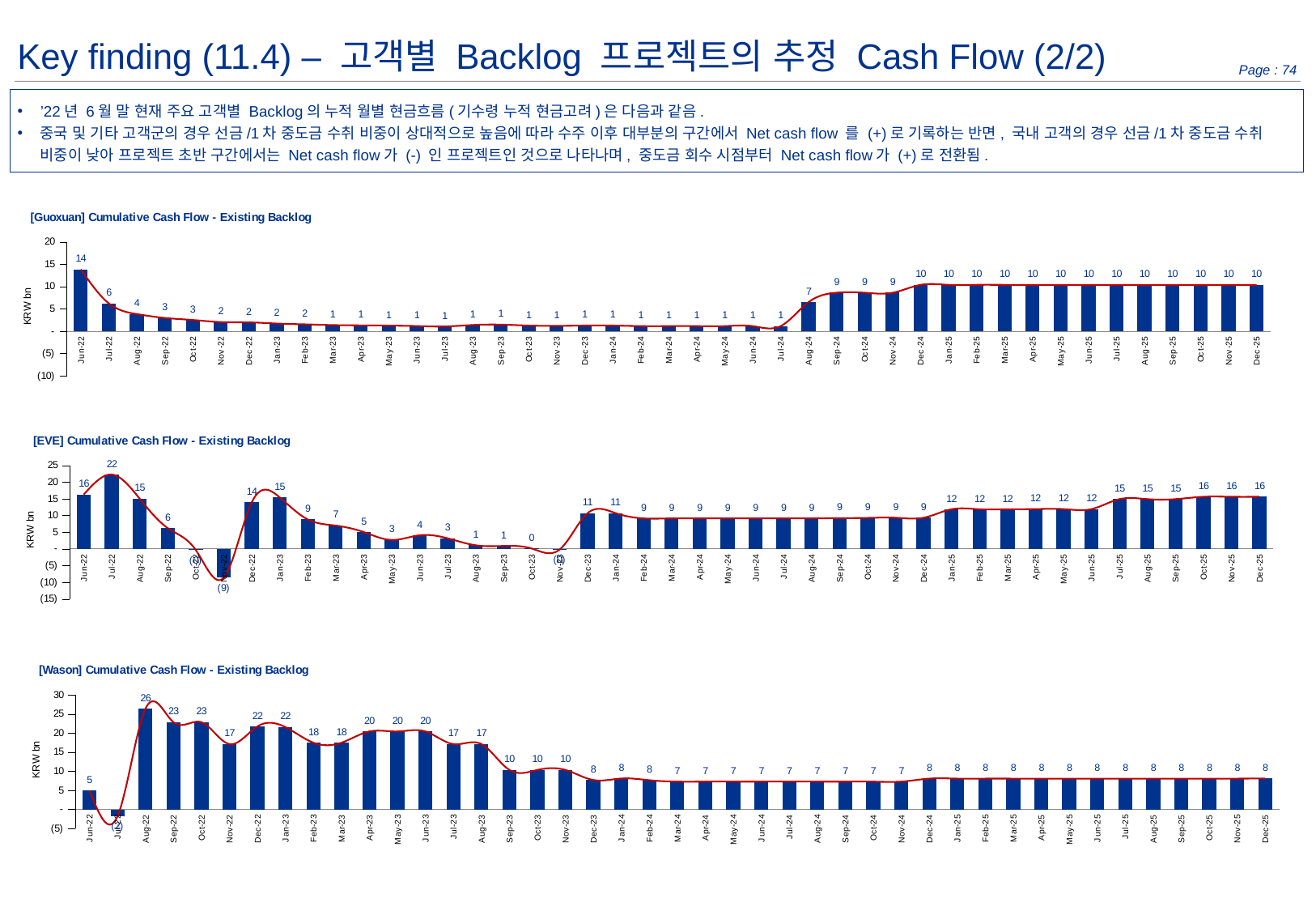

Key finding (11.4) – 고객별 Backlog 프로젝트의 추정 Cash Flow (2/2)
’22년 6월 말 현재 주요 고객별 Backlog의 누적 월별 현금흐름(기수령 누적 현금고려)은 다음과 같음.
중국 및 기타 고객군의 경우 선금/1차 중도금 수취 비중이 상대적으로 높음에 따라 수주 이후 대부분의 구간에서 Net cash flow 를 (+)로 기록하는 반면, 국내 고객의 경우 선금/1차 중도금 수취 비중이 낮아 프로젝트 초반 구간에서는 Net cash flow가 (-) 인 프로젝트인 것으로 나타나며, 중도금 회수 시점부터 Net cash flow가 (+)로 전환됨.

### Chart: [Guoxuan] Cumulative Cash Flow - Existing Backlog

| Category | Cash Flow - Cumulative (진행프로젝트) | Cash Flow - Cumulative (진행프로젝트) |
|---|---|---|
| 44742 | 13.884590607795253 | 13.884590607795253 |
| 44773 | 6.26333181049845 | 6.26333181049845 |
| 44804 | 3.8505686469567735 | 3.8505686469567735 |
| 44834 | 2.9833993760565747 | 2.9833993760565747 |
| 44865 | 2.522481251092593 | 2.522481251092593 |
| 44895 | 2.0538621736920035 | 2.0538621736920035 |
| 44926 | 1.9820424762286137 | 1.9820424762286137 |
| 44957 | 1.7273432066042034 | 1.7273432066042034 |
| 44985 | 1.5482778135678998 | 1.5482778135678998 |
| 45016 | 1.3803734047666296 | 1.3803734047666296 |
| 45046 | 1.317891420798233 | 1.317891420798233 |
| 45077 | 1.2692830642397368 | 1.2692830642397368 |
| 45107 | 1.1585804662425758 | 1.1585804662425758 |
| 45138 | 1.07070799417491 | 1.07070799417491 |
| 45169 | 1.3976475460808047 | 1.3976475460808047 |
| 45199 | 1.4876723523089321 | 1.4876723523089321 |
| 45230 | 1.269520745021122 | 1.269520745021122 |
| 45260 | 1.2017772637096407 | 1.2017772637096407 |
| 45291 | 1.2840266162063116 | 1.2840266162063116 |
| 45322 | 1.2768481454730818 | 1.2768481454730818 |
| 45351 | 1.1473982044629363 | 1.1473982044629363 |
| 45382 | 1.1473982044629363 | 1.1473982044629363 |
| 45412 | 1.1473982044629363 | 1.1473982044629363 |
| 45443 | 1.1473982044629363 | 1.1473982044629363 |
| 45473 | 1.1473982044629363 | 1.1473982044629363 |
| 45504 | 1.1473982044629363 | 1.1473982044629363 |
| 45535 | 6.53999073250472 | 6.53999073250472 |
| 45565 | 8.649548945006144 | 8.649548945006144 |
| 45596 | 8.649548945006144 | 8.649548945006144 |
| 45626 | 8.649548945006144 | 8.649548945006144 |
| 45657 | 10.416405095006144 | 10.416405095006144 |
| 45688 | 10.416405095006144 | 10.416405095006144 |
| 45716 | 10.416405095006144 | 10.416405095006144 |
| 45747 | 10.416405095006144 | 10.416405095006144 |
| 45777 | 10.416405095006144 | 10.416405095006144 |
| 45808 | 10.416405095006144 | 10.416405095006144 |
| 45838 | 10.416405095006144 | 10.416405095006144 |
| 45869 | 10.416405095006144 | 10.416405095006144 |
| 45900 | 10.416405095006144 | 10.416405095006144 |
| 45930 | 10.416405095006144 | 10.416405095006144 |
| 45961 | 10.416405095006144 | 10.416405095006144 |
| 45991 | 10.416405095006144 | 10.416405095006144 |
| 46022 | 10.416405095006144 | 10.416405095006144 |

### Chart: [EVE] Cumulative Cash Flow - Existing Backlog

| Category | Cash Flow - Cumulative (진행프로젝트) | Cash Flow - Cumulative (진행프로젝트) |
|---|---|---|
| 44742 | 16.309599118840154 | 16.309599118840154 |
| 44773 | 22.284685202023844 | 22.284685202023844 |
| 44804 | 15.036724251425522 | 15.036724251425522 |
| 44834 | 6.262780036374446 | 6.262780036374446 |
| 44865 | -0.28081191866522914 | -0.28081191866522914 |
| 44895 | -8.592911047399216 | -8.592911047399216 |
| 44926 | 13.958358653183078 | 13.958358653183078 |
| 44957 | 15.438782322418144 | 15.438782322418144 |
| 44985 | 8.86981484564941 | 8.86981484564941 |
| 45016 | 7.016112565940597 | 7.016112565940597 |
| 45046 | 5.06617998417182 | 5.06617998417182 |
| 45077 | 2.7121456046711163 | 2.7121456046711163 |
| 45107 | 4.104072504244115 | 4.104072504244115 |
| 45138 | 3.193373745707193 | 3.193373745707193 |
| 45169 | 1.1087785200150098 | 1.1087785200150098 |
| 45199 | 0.9133562419661523 | 0.9133562419661523 |
| 45230 | 0.1430297777726146 | 0.1430297777726146 |
| 45260 | -0.14913292518715693 | -0.14913292518715693 |
| 45291 | 10.732864615753439 | 10.732864615753439 |
| 45322 | 10.732864615753439 | 10.732864615753439 |
| 45351 | 9.169006747247217 | 9.169006747247217 |
| 45382 | 9.169006747247218 | 9.169006747247218 |
| 45412 | 9.169006747247218 | 9.169006747247218 |
| 45443 | 9.169006747247218 | 9.169006747247218 |
| 45473 | 9.169006747247217 | 9.169006747247217 |
| 45504 | 9.179453677247215 | 9.179453677247215 |
| 45535 | 9.179453677247215 | 9.179453677247215 |
| 45565 | 9.241970805002214 | 9.241970805002214 |
| 45596 | 9.313145083202215 | 9.313145083202215 |
| 45626 | 9.361952177477216 | 9.361952177477216 |
| 45657 | 9.361952177477216 | 9.361952177477216 |
| 45688 | 11.897908574261681 | 11.897908574261681 |
| 45716 | 11.897908574261681 | 11.897908574261681 |
| 45747 | 11.897908574261681 | 11.897908574261681 |
| 45777 | 11.950878524073701 | 11.950878524073701 |
| 45808 | 11.950878524073701 | 11.950878524073701 |
| 45838 | 11.950878524073701 | 11.950878524073701 |
| 45869 | 14.929582196324503 | 14.929582196324503 |
| 45900 | 14.929582196324503 | 14.929582196324503 |
| 45930 | 14.929582196324503 | 14.929582196324503 |
| 45961 | 15.637264010907838 | 15.637264010907838 |
| 45991 | 15.637264010907838 | 15.637264010907838 |
| 46022 | 15.637264010907838 | 15.637264010907838 |

### Chart: [Wason] Cumulative Cash Flow - Existing Backlog

| Category | Cash Flow - Cumulative (진행프로젝트) | Cash Flow - Cumulative (진행프로젝트) |
|---|---|---|
| 44742 | 5.009156208205916 | 5.009156208205916 |
| 44773 | -1.7454859520833281 | -1.7454859520833281 |
| 44804 | 26.426246516666666 | 26.426246516666666 |
| 44834 | 22.87157101218761 | 22.87157101218761 |
| 44865 | 22.87157101218761 | 22.87157101218761 |
| 44895 | 17.153180107335828 | 17.153180107335828 |
| 44926 | 21.78189485454972 | 21.78189485454972 |
| 44957 | 21.590139232399252 | 21.590139232399252 |
| 44985 | 17.515651171420895 | 17.515651171420895 |
| 45016 | 17.5172507734772 | 17.5172507734772 |
| 45046 | 20.462289102678078 | 20.462289102678078 |
| 45077 | 20.462289102678085 | 20.462289102678085 |
| 45107 | 20.461431039373828 | 20.461431039373828 |
| 45138 | 17.154926692777977 | 17.154926692777977 |
| 45169 | 17.15589045563751 | 17.15589045563751 |
| 45199 | 10.375713894279007 | 10.375713894279007 |
| 45230 | 10.377690145227424 | 10.377690145227424 |
| 45260 | 10.377690145227417 | 10.377690145227417 |
| 45291 | 7.738080693945625 | 7.738080693945625 |
| 45322 | 8.135210847881314 | 8.135210847881314 |
| 45351 | 7.685647571010563 | 7.685647571010563 |
| 45382 | 7.318120370878679 | 7.318120370878679 |
| 45412 | 7.318120370878679 | 7.318120370878679 |
| 45443 | 7.318120370878679 | 7.318120370878679 |
| 45473 | 7.318120370878679 | 7.318120370878679 |
| 45504 | 7.318120370878679 | 7.318120370878679 |
| 45535 | 7.318120370878679 | 7.318120370878679 |
| 45565 | 7.318120370878679 | 7.318120370878679 |
| 45596 | 7.318120370878679 | 7.318120370878679 |
| 45626 | 7.318120370878679 | 7.318120370878679 |
| 45657 | 8.10468291087868 | 8.10468291087868 |
| 45688 | 8.10468291087868 | 8.10468291087868 |
| 45716 | 8.10468291087868 | 8.10468291087868 |
| 45747 | 8.10468291087868 | 8.10468291087868 |
| 45777 | 8.10468291087868 | 8.10468291087868 |
| 45808 | 8.10468291087868 | 8.10468291087868 |
| 45838 | 8.10468291087868 | 8.10468291087868 |
| 45869 | 8.10468291087868 | 8.10468291087868 |
| 45900 | 8.10468291087868 | 8.10468291087868 |
| 45930 | 8.10468291087868 | 8.10468291087868 |
| 45961 | 8.10468291087868 | 8.10468291087868 |
| 45991 | 8.10468291087868 | 8.10468291087868 |
| 46022 | 8.14921822587868 | 8.14921822587868 |